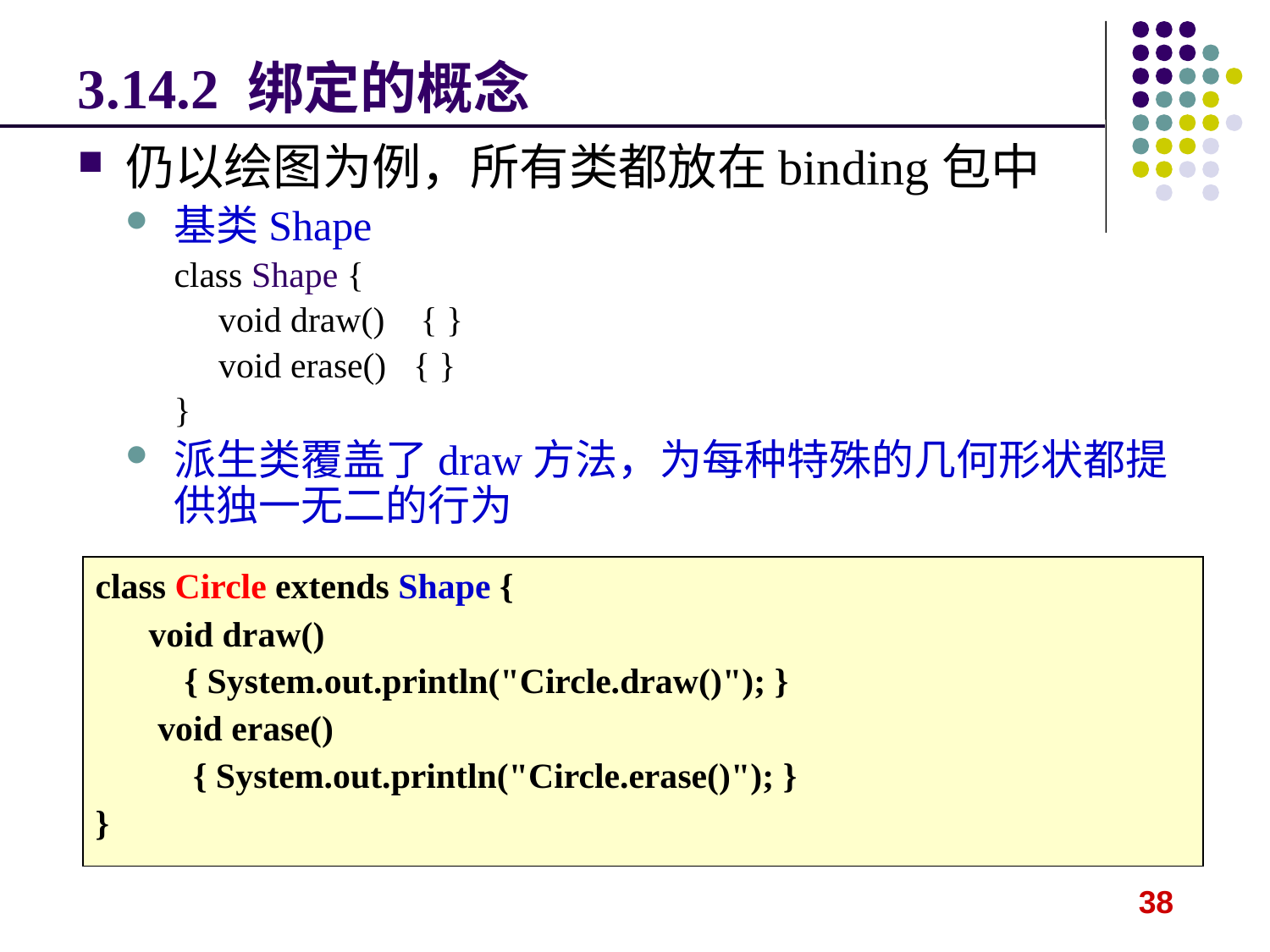

# 3.14.2 绑定的概念
仍以绘图为例，所有类都放在binding包中
基类Shape
class Shape {
     void draw()    { }
     void erase()   { }
}
派生类覆盖了draw方法，为每种特殊的几何形状都提供独一无二的行为
class Circle extends Shape {
      void draw()
          { System.out.println("Circle.draw()"); }
       void erase()
           { System.out.println("Circle.erase()"); }
}